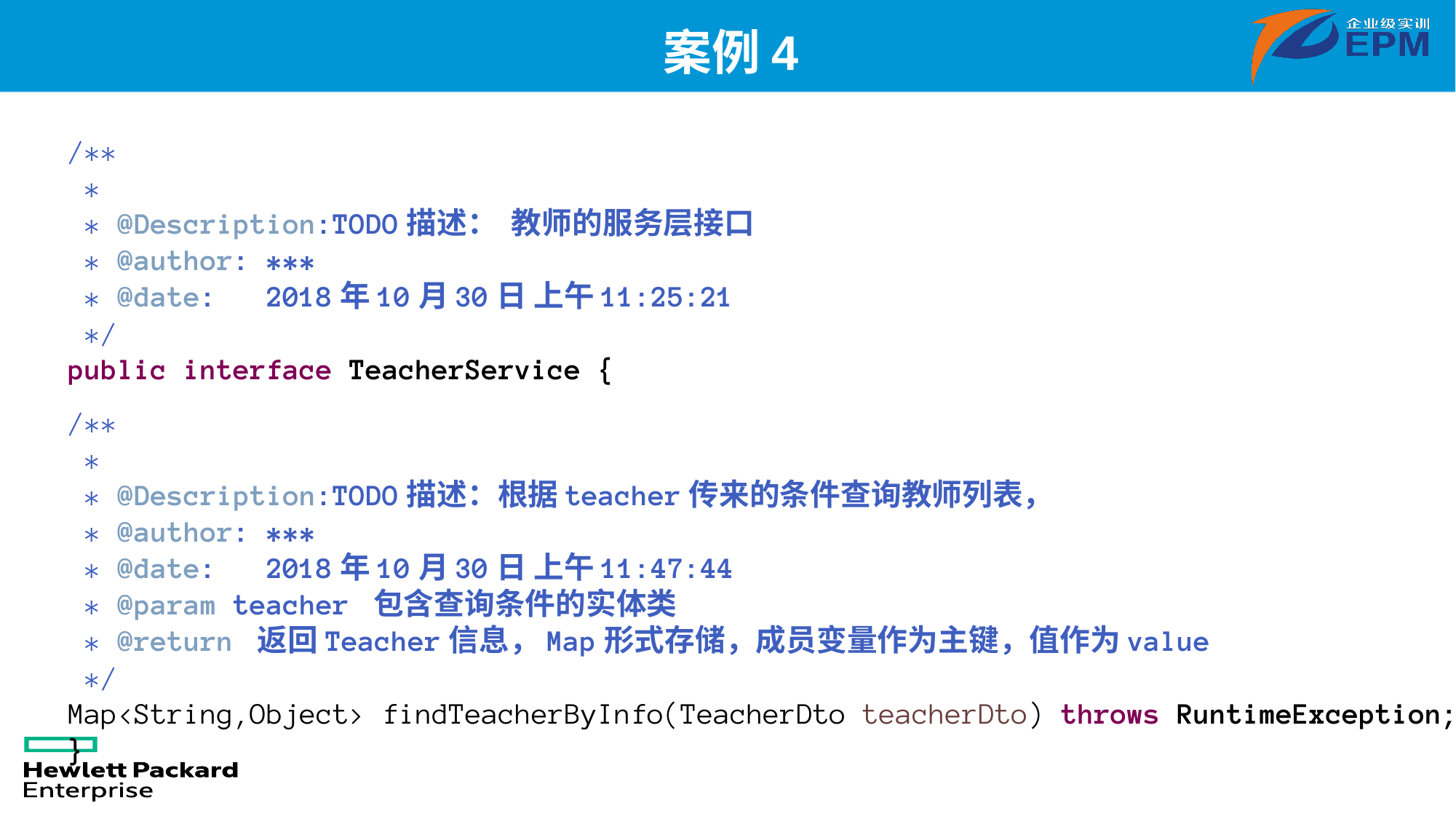

# 案例4
/**
 *
 * @Description:TODO描述：  教师的服务层接口
 * @author: ***
 * @date:   2018年10月30日 上午11:25:21
 */
public interface TeacherService {
/**
 *
 * @Description:TODO描述：根据teacher传来的条件查询教师列表，
 * @author: ***
 * @date:   2018年10月30日 上午11:47:44
 * @param teacher 包含查询条件的实体类
 * @return 返回Teacher信息，Map形式存储，成员变量作为主键，值作为value
 */
Map<String,Object> findTeacherByInfo(TeacherDto teacherDto) throws RuntimeException;
}